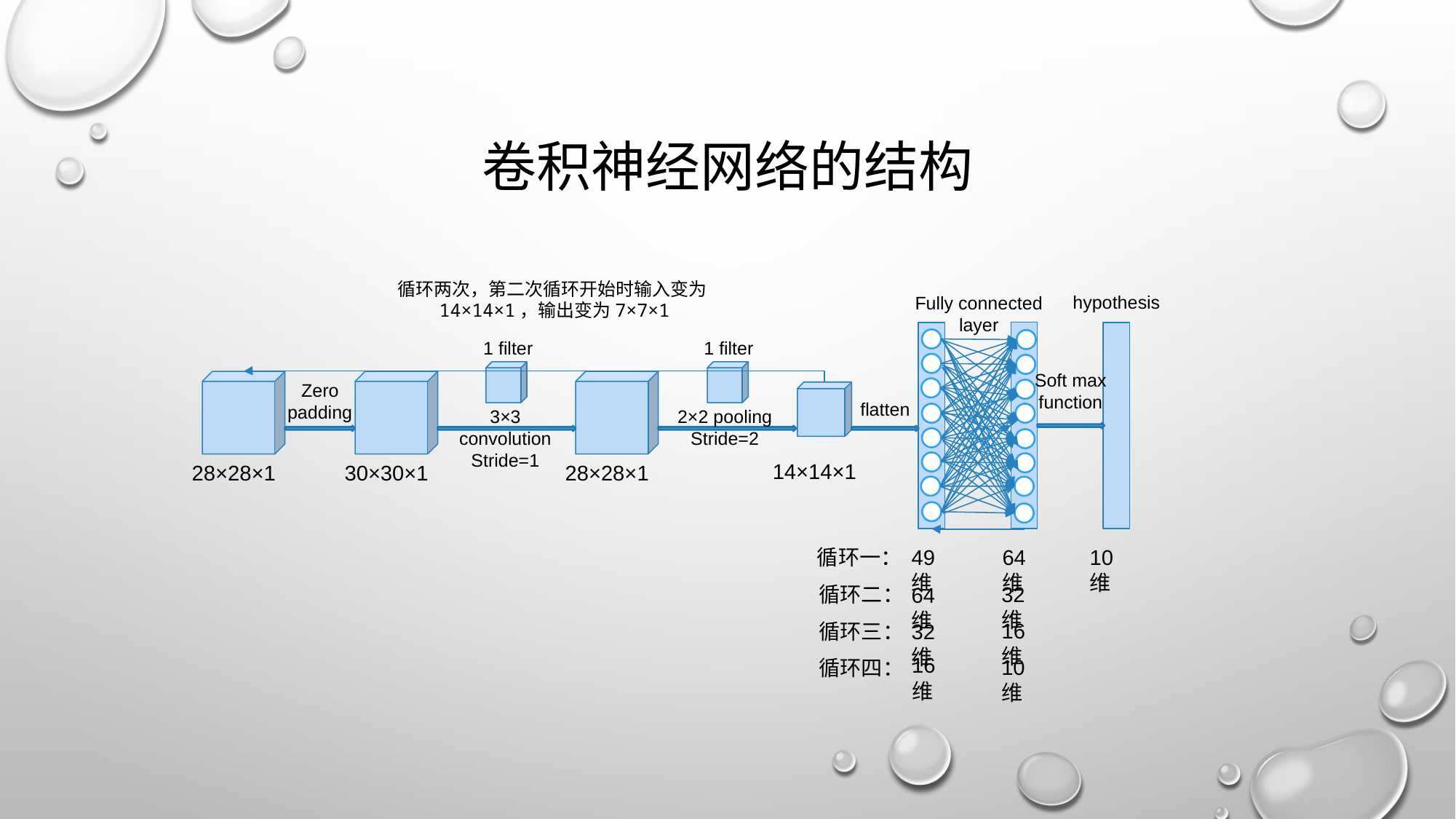

# 卷积神经网络的结构
循环两次，第二次循环开始时输入变为14×14×1，输出变为7×7×1
hypothesis
Fully connected layer

1 filter
1 filter

Soft max
function

Zero padding

flatten
3×3 convolution
Stride=1
2×2 pooling
Stride=2

14×14×1

30×30×1
28×28×1
28×28×1

10维
循环一：
49维
64维
循环二：
32维
64维
16维
循环三：
32维
16维
10维
循环四：